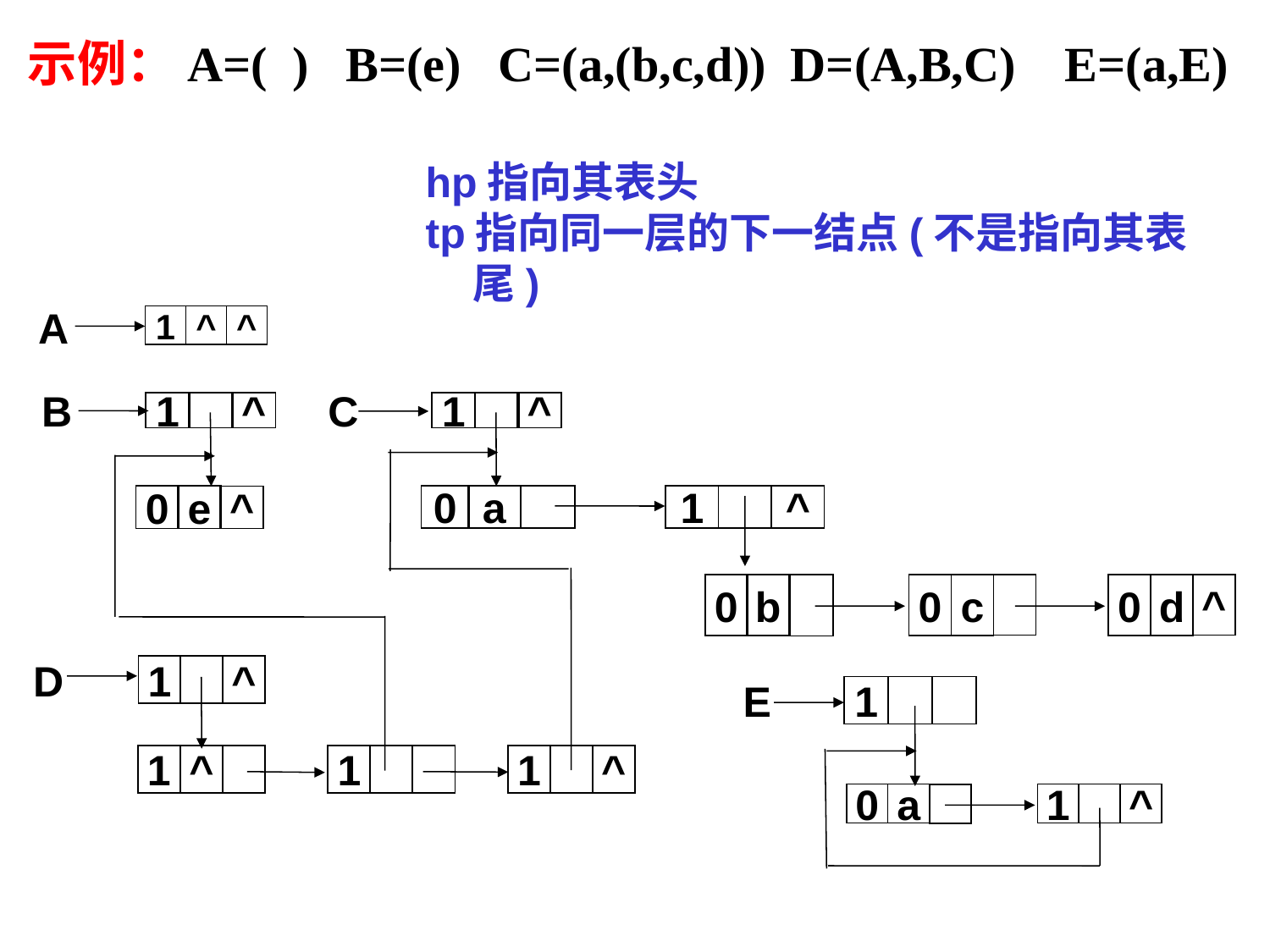

示例：A=(  )   B=(e)   C=(a,(b,c,d))  D=(A,B,C)    E=(a,E)
hp指向其表头
tp指向同一层的下一结点(不是指向其表尾)
A
1
^
^

B
1

^
C
1

^

0
e
0
a

1

^
^

^
0
b
0
c
0
d

D
1

^

E
1

1
^

1

1

^

0
a
1

^